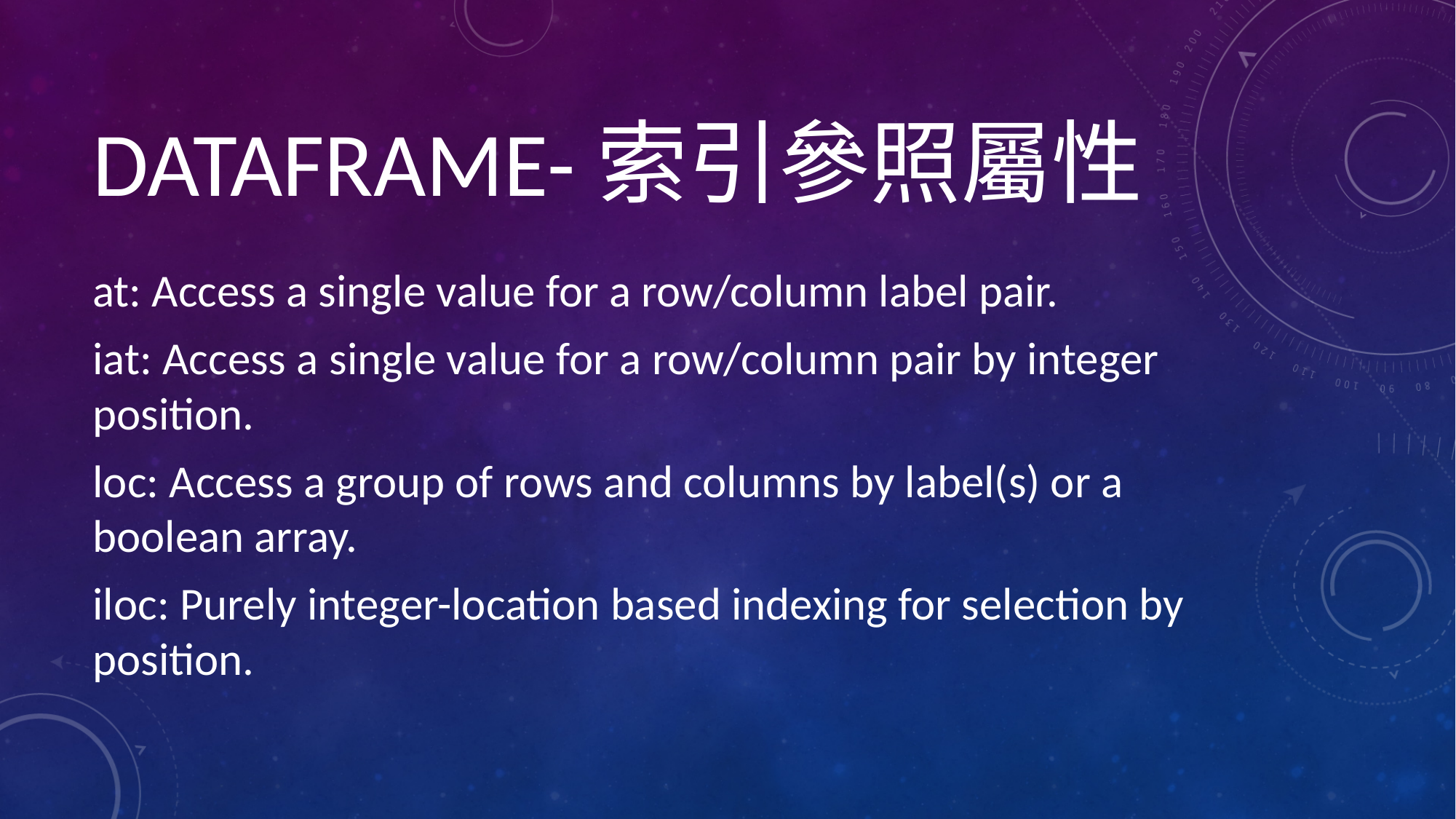

# Dataframe-索引參照屬性
at: Access a single value for a row/column label pair.
iat: Access a single value for a row/column pair by integer position.
loc: Access a group of rows and columns by label(s) or a boolean array.
iloc: Purely integer-location based indexing for selection by position.